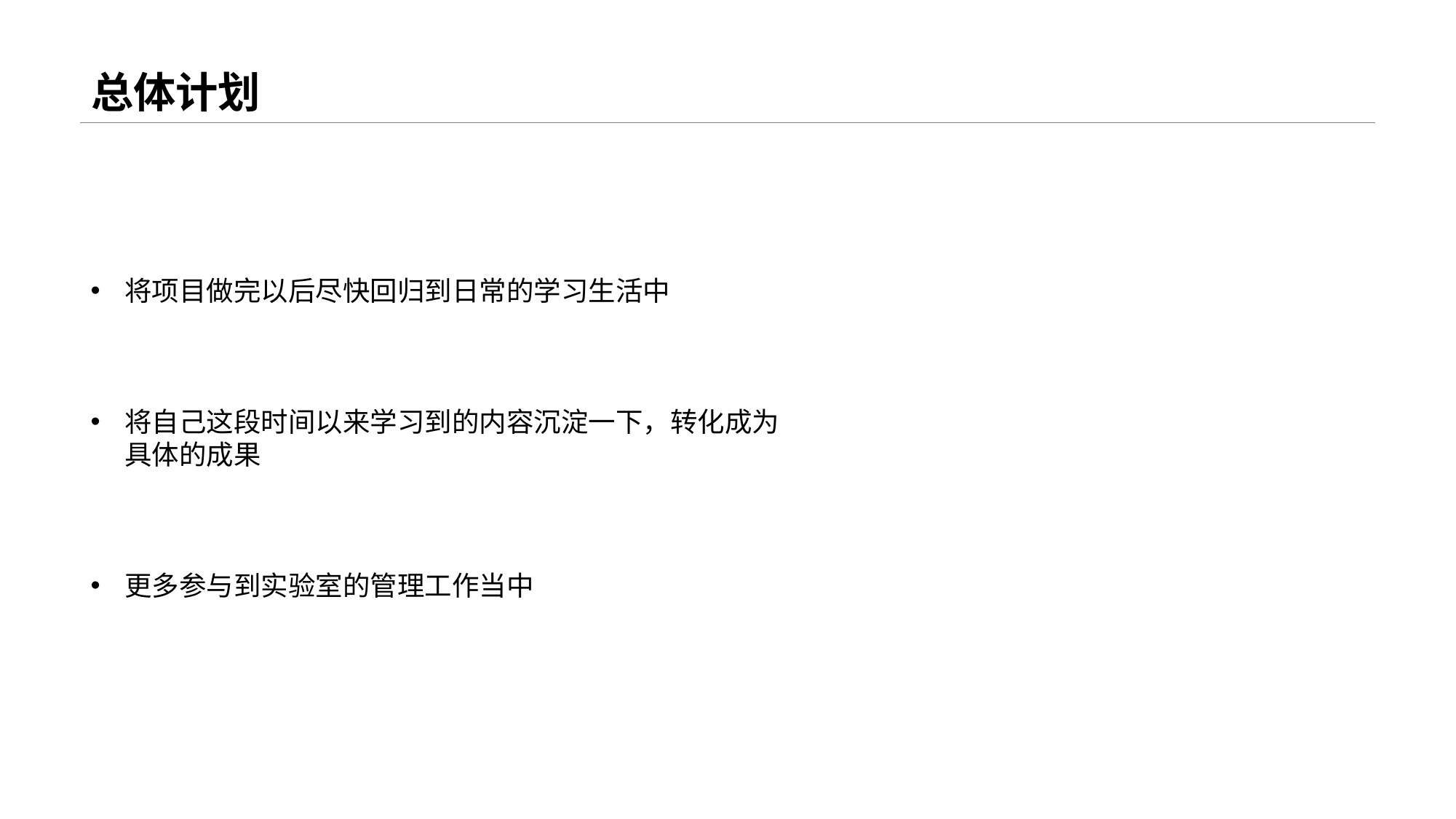

# 总体计划
将项目做完以后尽快回归到日常的学习生活中

将自己这段时间以来学习到的内容沉淀一下，转化成为具体的成果

更多参与到实验室的管理工作当中